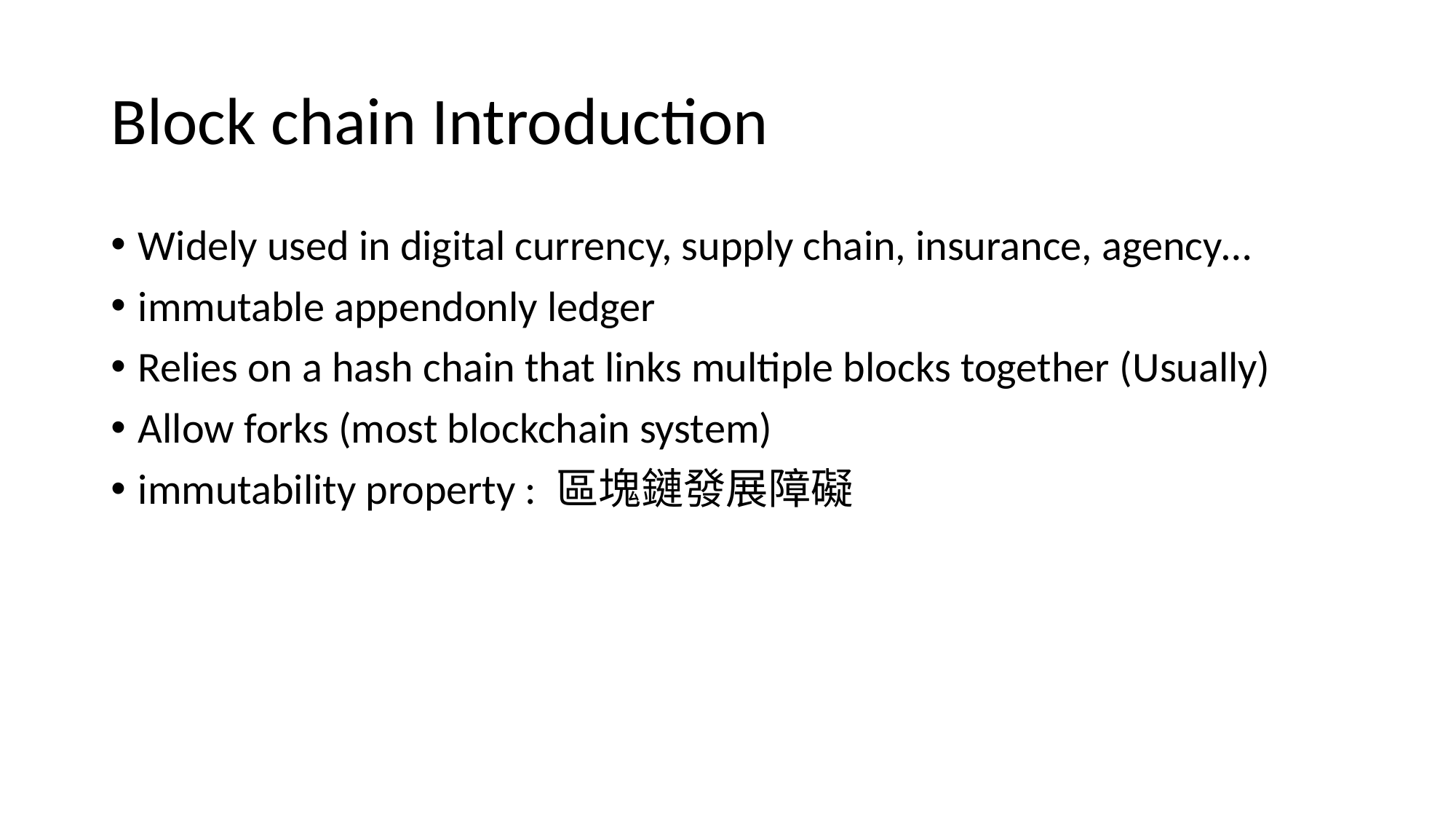

# Block chain Introduction
Widely used in digital currency, supply chain, insurance, agency…
immutable appendonly ledger
Relies on a hash chain that links multiple blocks together (Usually)
Allow forks (most blockchain system)
immutability property : 區塊鏈發展障礙